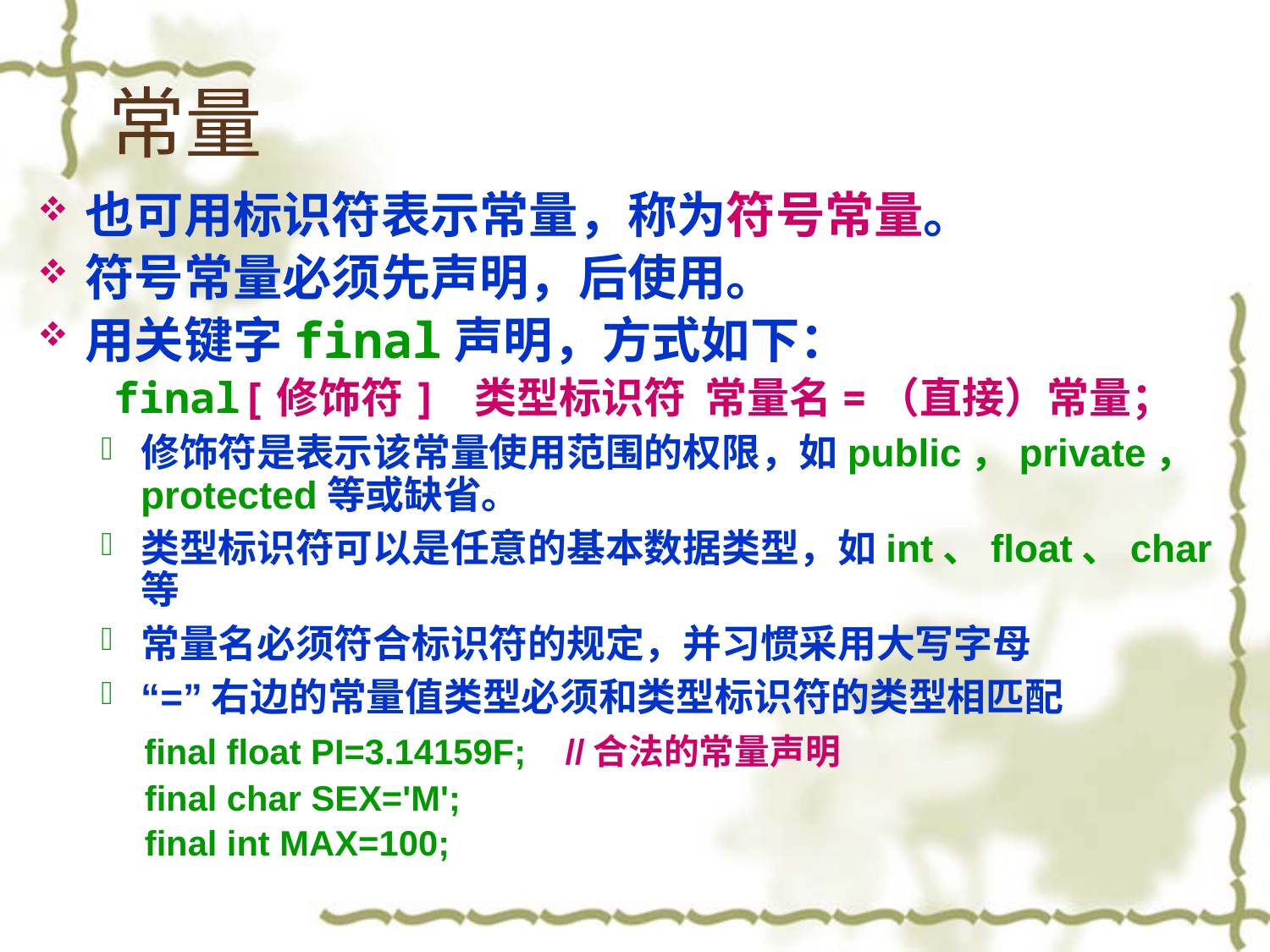

# 常量
也可用标识符表示常量，称为符号常量。
符号常量必须先声明，后使用。
用关键字final声明，方式如下：
   final[修饰符] 类型标识符  常量名=（直接）常量；
修饰符是表示该常量使用范围的权限，如public，private，protected等或缺省。
类型标识符可以是任意的基本数据类型，如int、float、char等
常量名必须符合标识符的规定，并习惯采用大写字母
“=”右边的常量值类型必须和类型标识符的类型相匹配
         final float PI=3.14159F;    //合法的常量声明
           final char SEX='M';
           final int MAX=100;